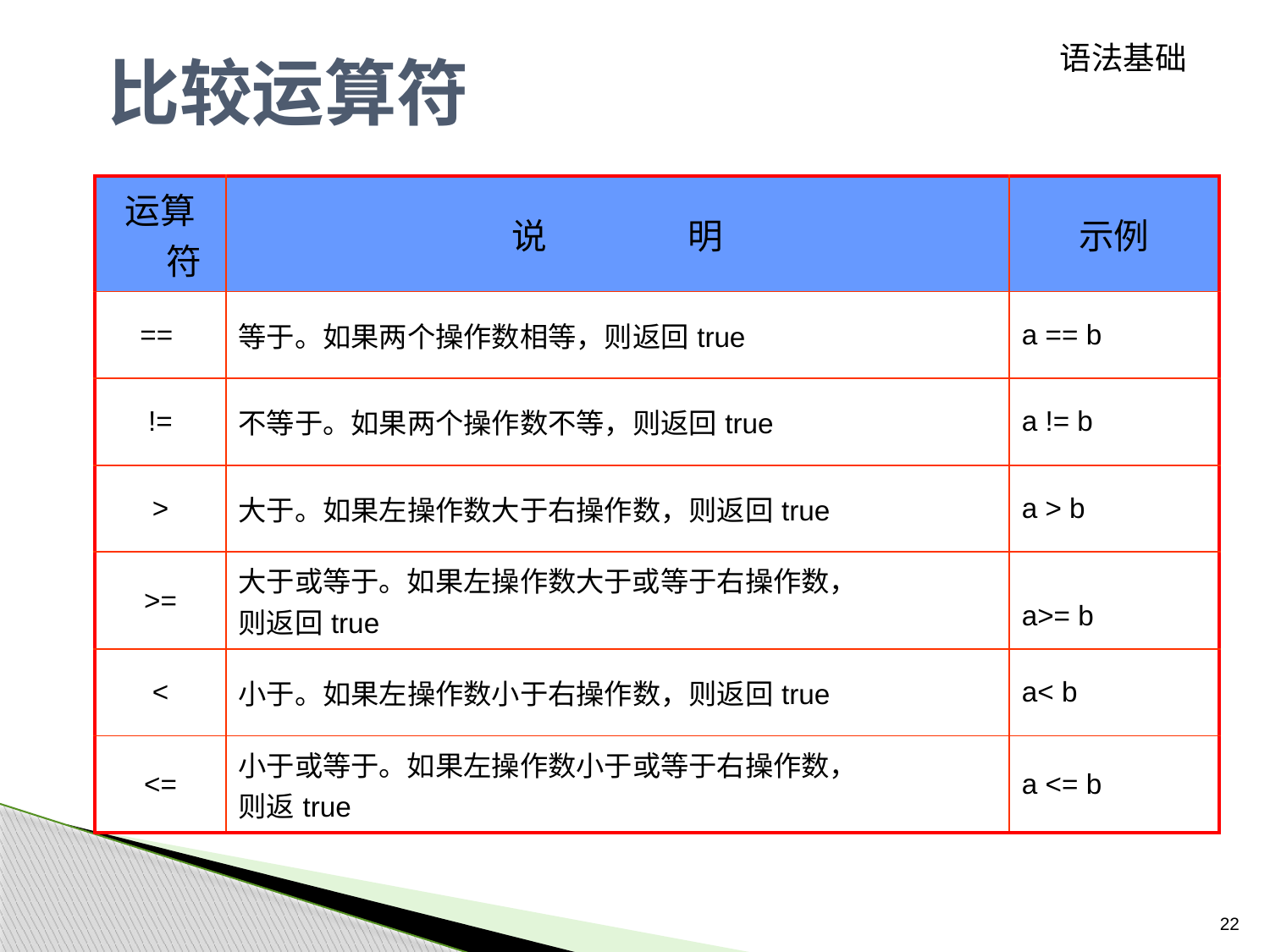

# 比较运算符
语法基础
| 运算符 | 说 明 | 示例 |
| --- | --- | --- |
| == | 等于。如果两个操作数相等，则返回true | a == b |
| != | 不等于。如果两个操作数不等，则返回true | a != b |
| > | 大于。如果左操作数大于右操作数，则返回true | a > b |
| >= | 大于或等于。如果左操作数大于或等于右操作数， 则返回true | a>= b |
| < | 小于。如果左操作数小于右操作数，则返回true | a< b |
| <= | 小于或等于。如果左操作数小于或等于右操作数， 则返true | a <= b |
22